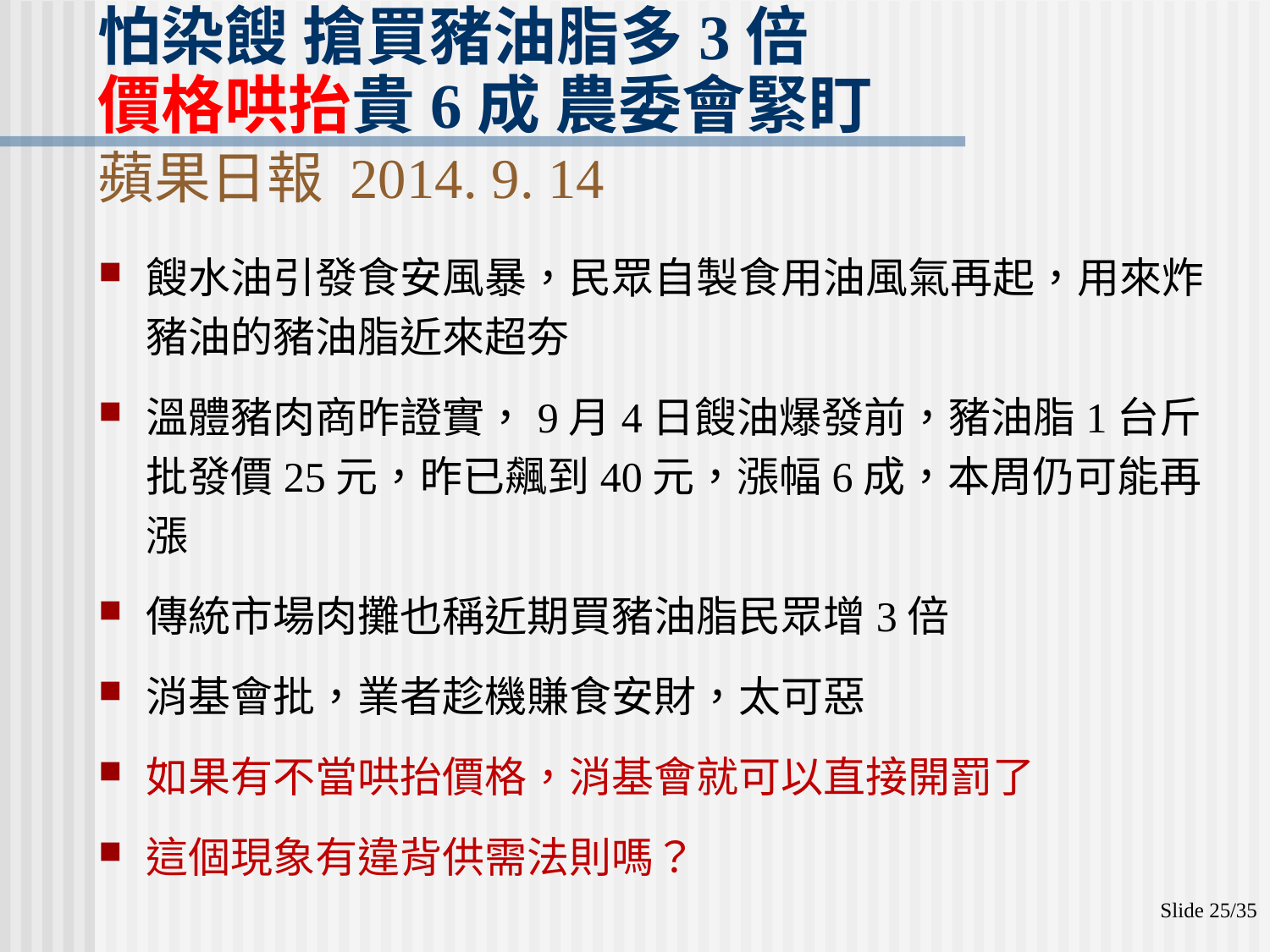

# 怕染餿 搶買豬油脂多3倍 價格哄抬貴6成 農委會緊盯 蘋果日報 2014. 9. 14
餿水油引發食安風暴，民眾自製食用油風氣再起，用來炸豬油的豬油脂近來超夯
溫體豬肉商昨證實，9月4日餿油爆發前，豬油脂1台斤批發價25元，昨已飆到40元，漲幅6成，本周仍可能再漲
傳統市場肉攤也稱近期買豬油脂民眾增3倍
消基會批，業者趁機賺食安財，太可惡
如果有不當哄抬價格，消基會就可以直接開罰了
這個現象有違背供需法則嗎？
Slide 25/35